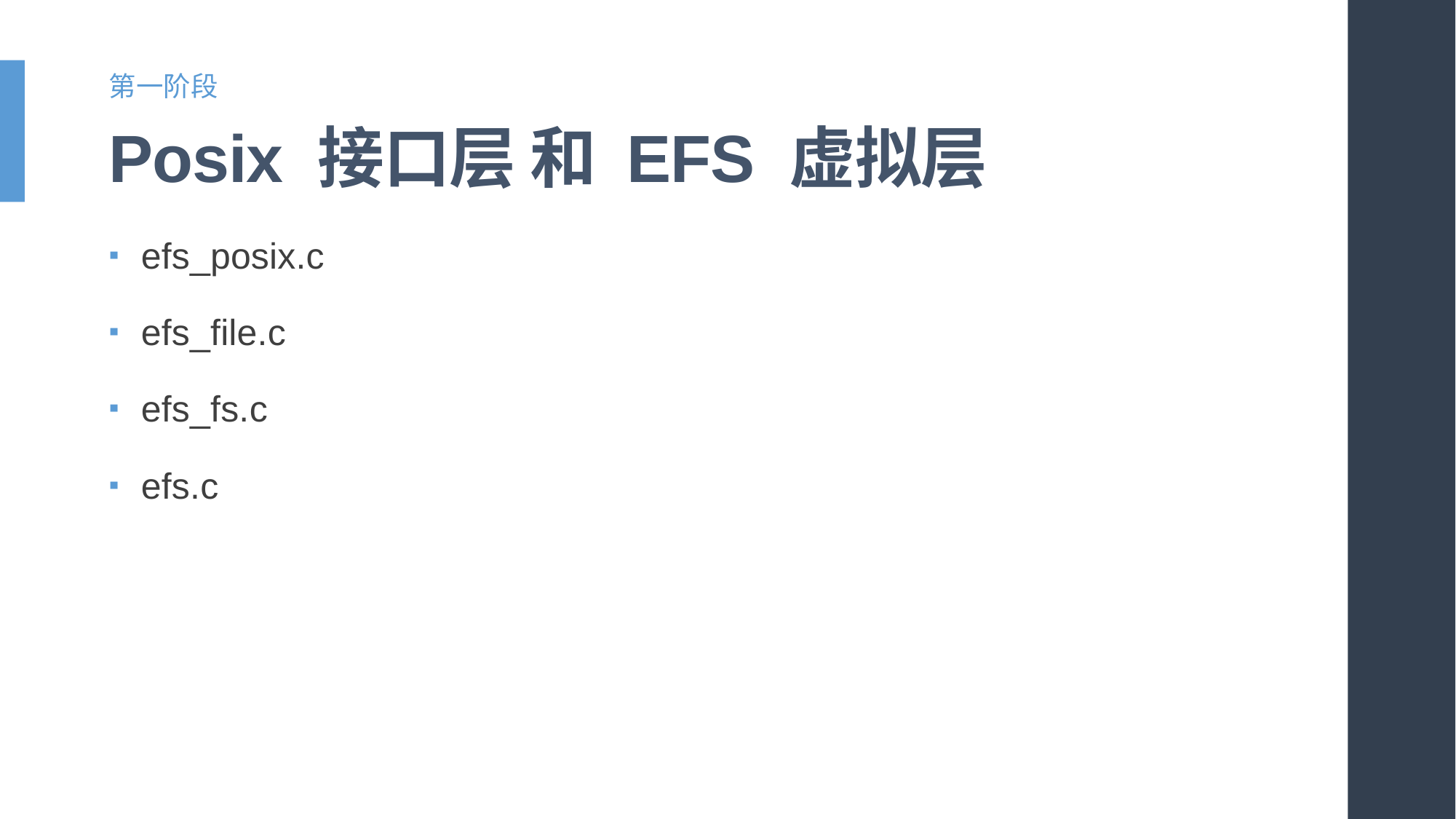

第一阶段
# Posix 接口层 和 EFS 虚拟层
efs_posix.c
efs_file.c
efs_fs.c
efs.c